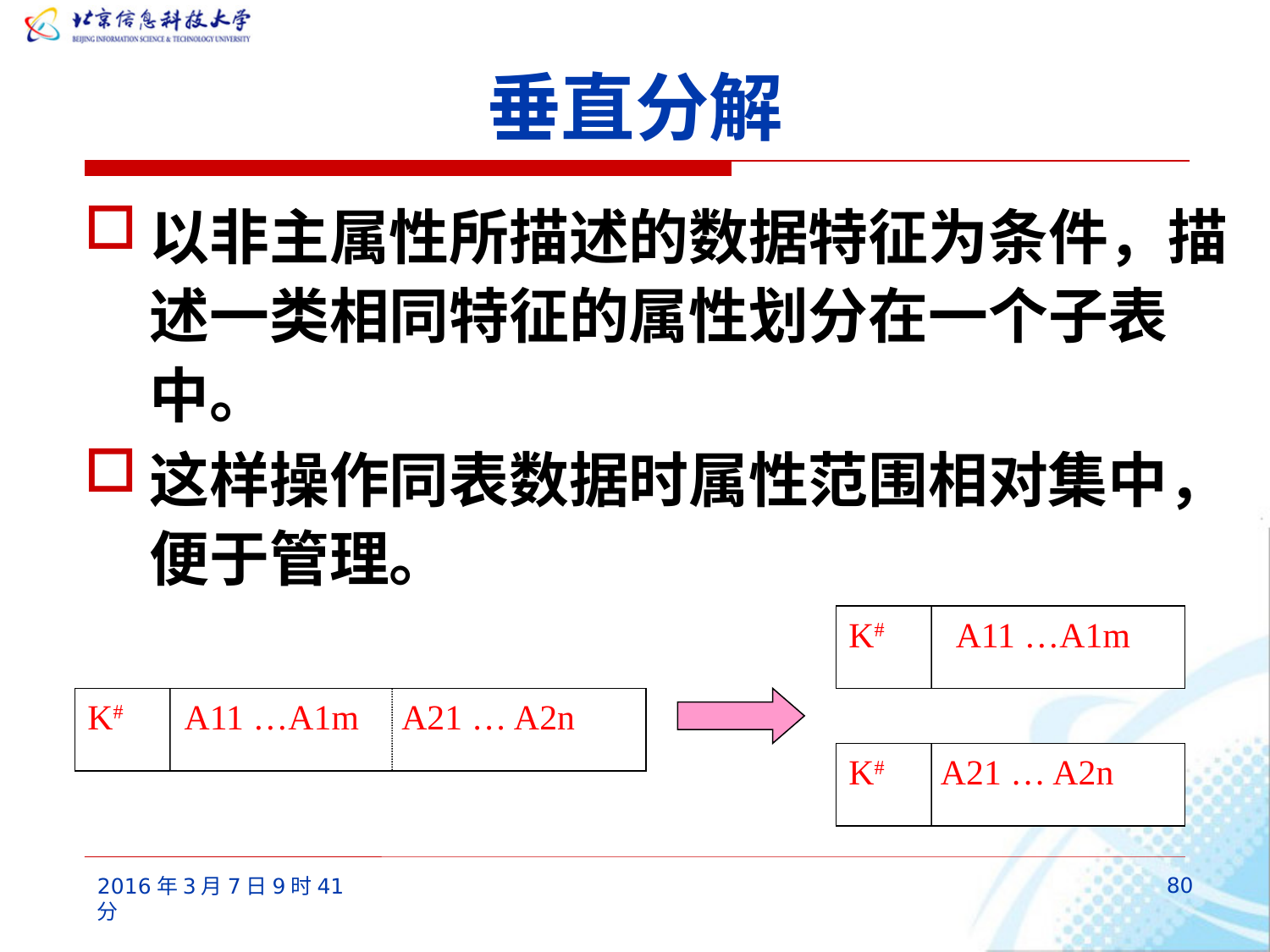

# 垂直分解
以非主属性所描述的数据特征为条件，描述一类相同特征的属性划分在一个子表中。
这样操作同表数据时属性范围相对集中，便于管理。
K#              A11 …A1m

K#           A21 … A2n

K#            A11 …A1m     A21 … A2n

2016年3月7日9时41分